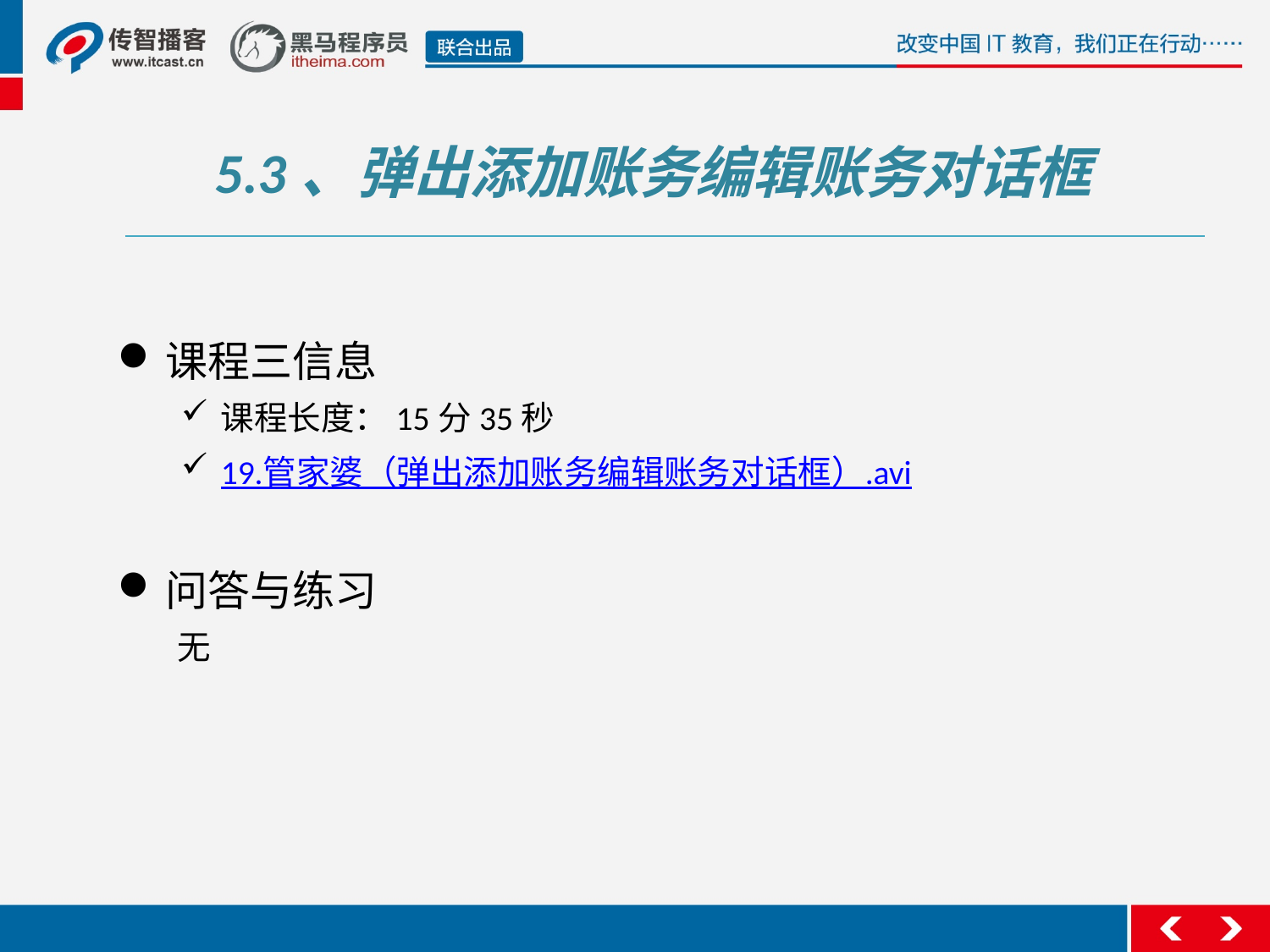

5.3、弹出添加账务编辑账务对话框

课程三信息
课程长度：15分35秒
19.管家婆（弹出添加账务编辑账务对话框）.avi

问答与练习
       无